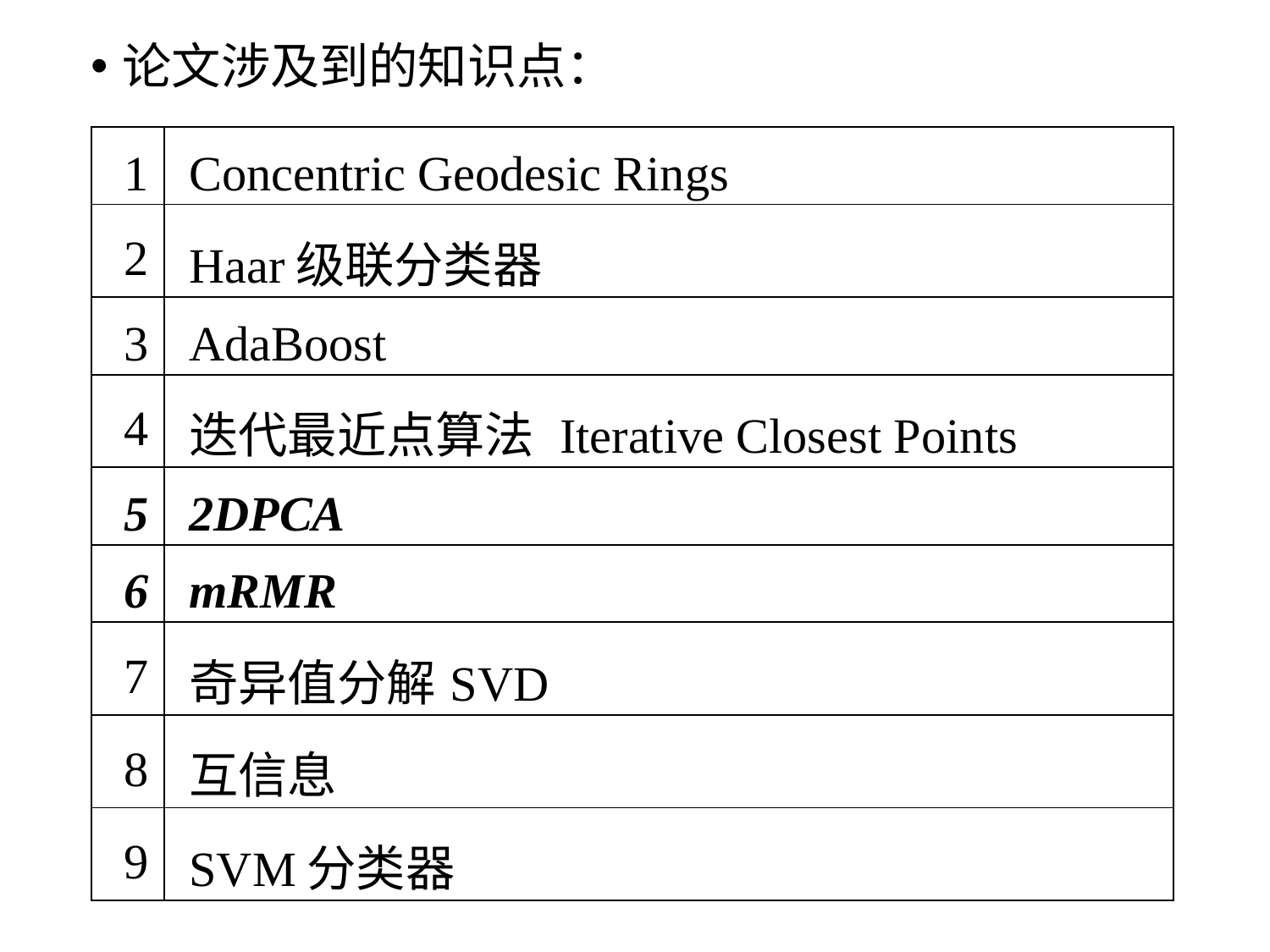

论文涉及到的知识点：
| 1 | Concentric Geodesic Rings |
| --- | --- |
| 2 | Haar级联分类器 |
| 3 | AdaBoost |
| 4 | 迭代最近点算法 Iterative Closest Points |
| 5 | 2DPCA |
| 6 | mRMR |
| 7 | 奇异值分解SVD |
| 8 | 互信息 |
| 9 | SVM分类器 |